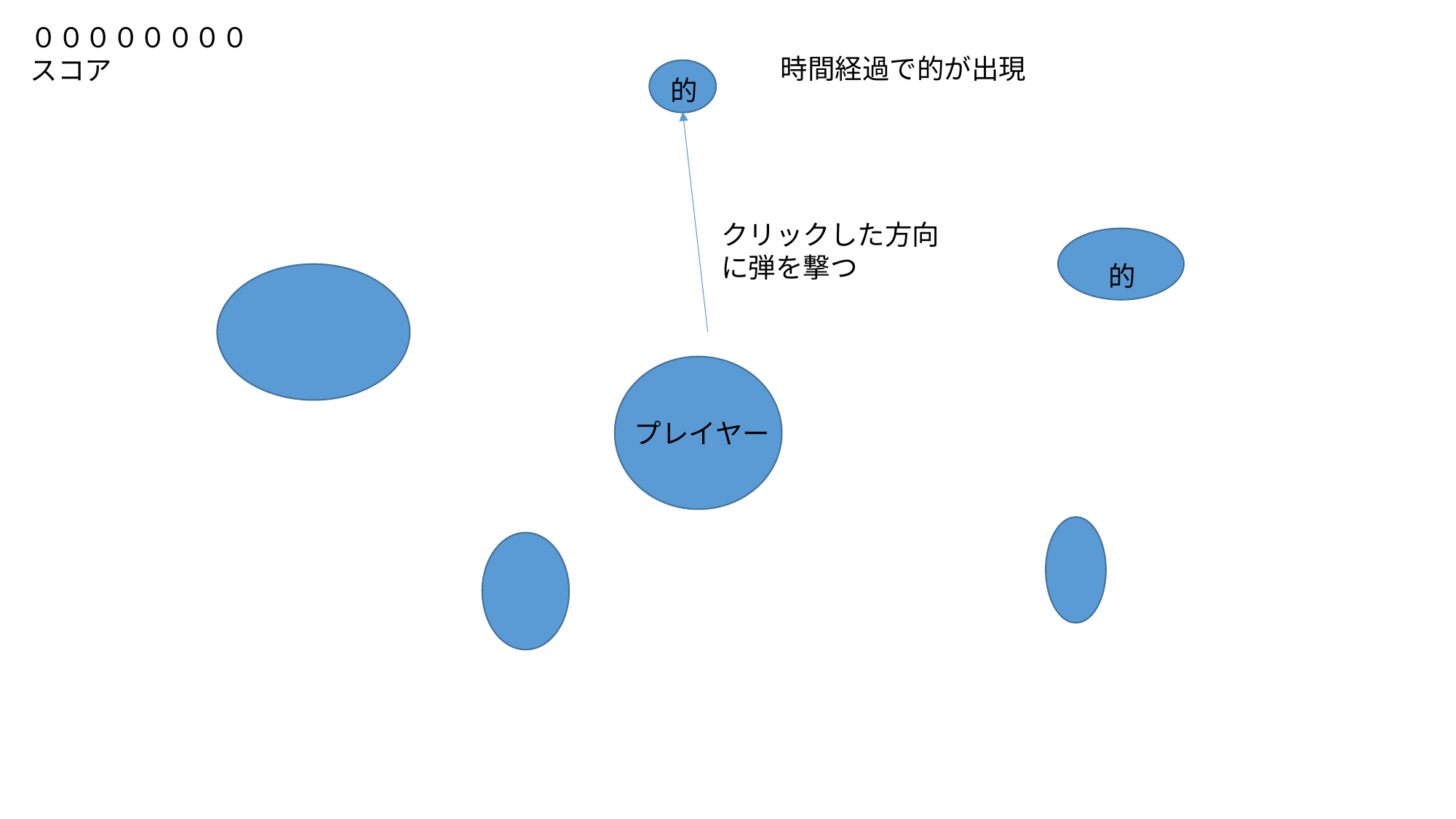

００００００００
スコア
時間経過で的が出現

的
クリックした方向に弾を撃つ

的

プレイヤー